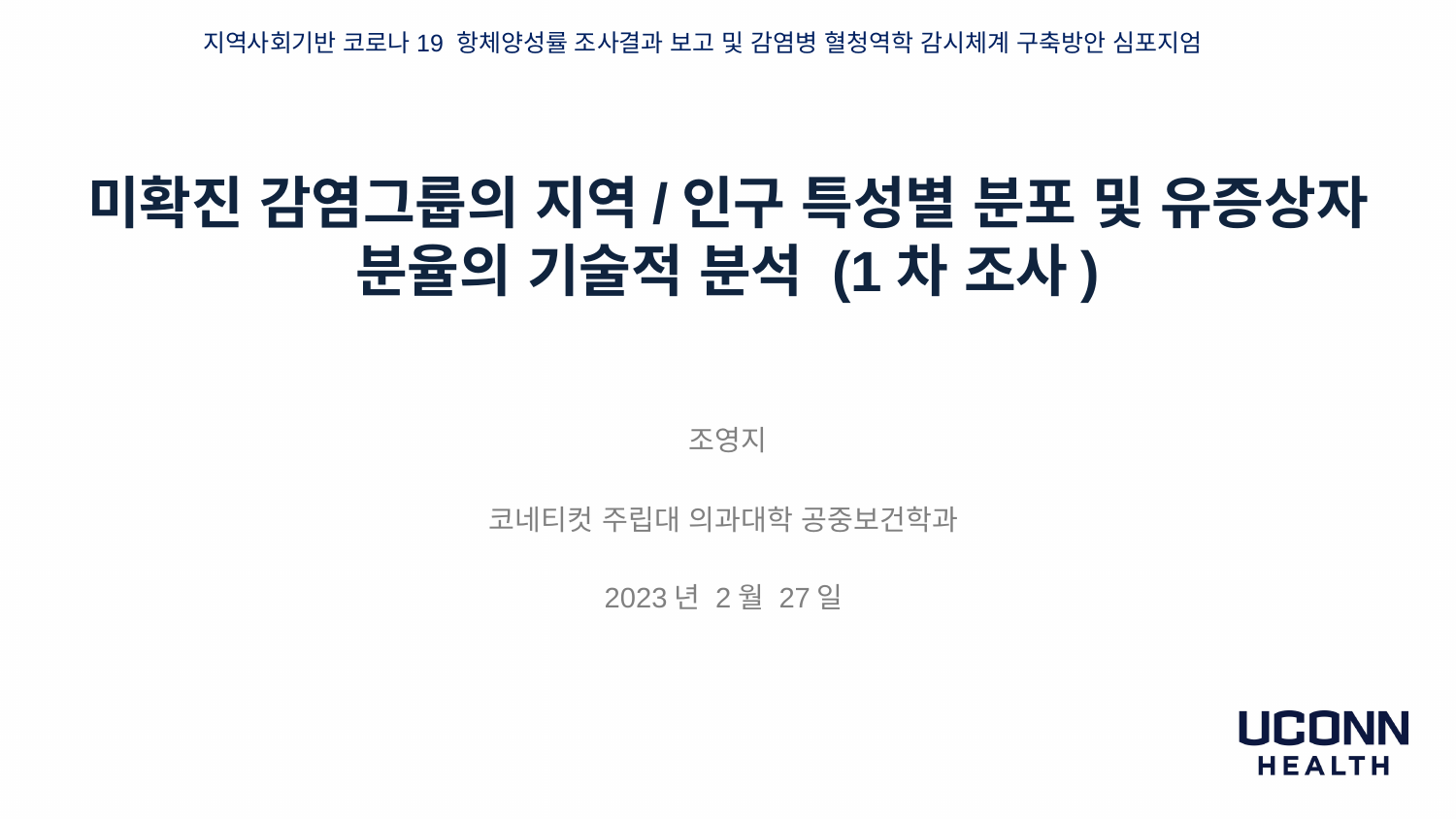

지역사회기반 코로나19 항체양성률 조사결과 보고 및 감염병 혈청역학 감시체계 구축방안 심포지엄
미확진 감염그룹의 지역/인구 특성별 분포 및 유증상자 분율의 기술적 분석 (1차 조사)
조영지

코네티컷 주립대 의과대학 공중보건학과
2023년 2월 27일